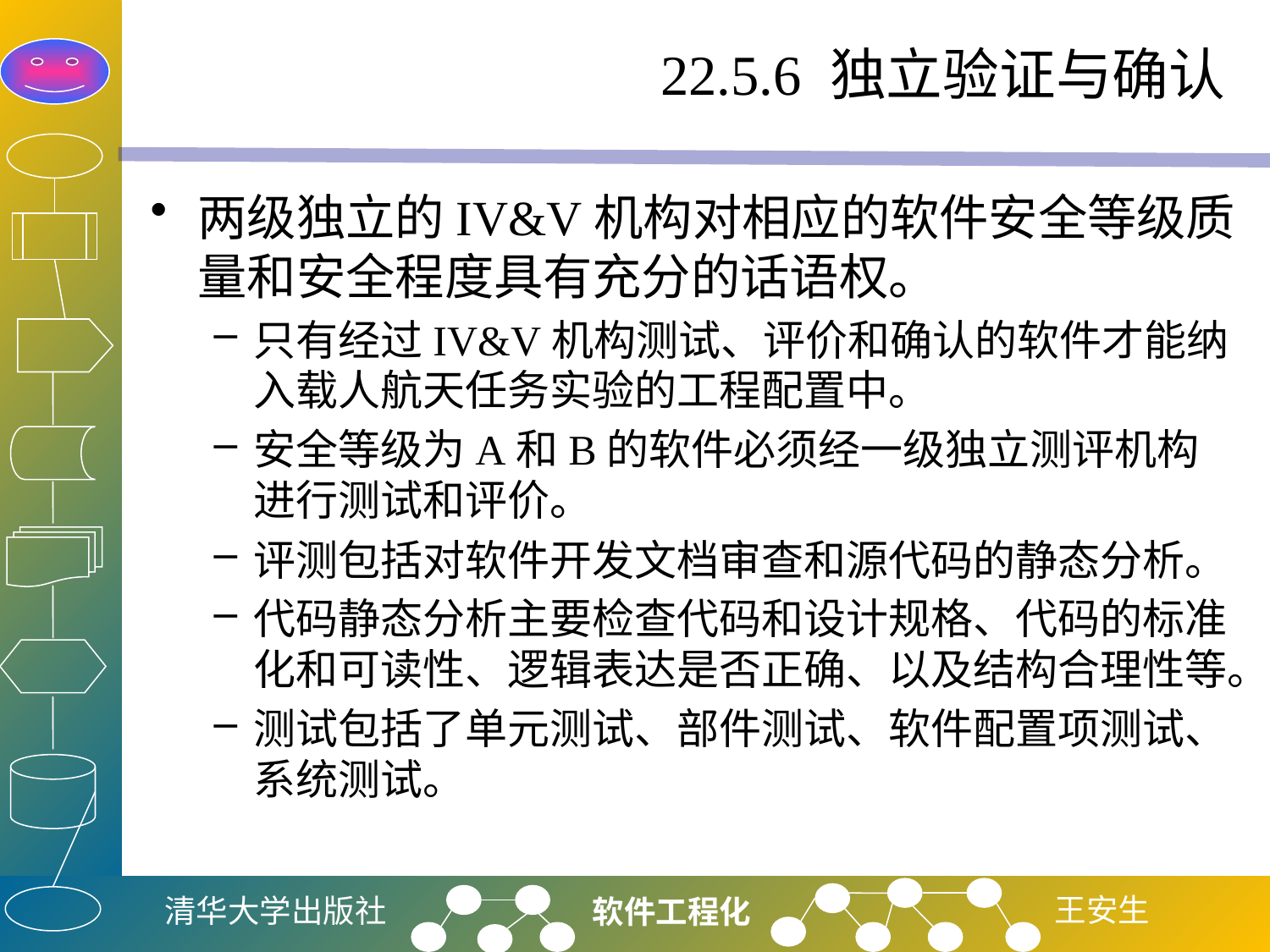

# 22.5.6 独立验证与确认
两级独立的IV&V机构对相应的软件安全等级质量和安全程度具有充分的话语权。
只有经过IV&V机构测试、评价和确认的软件才能纳入载人航天任务实验的工程配置中。
安全等级为A和B的软件必须经一级独立测评机构进行测试和评价。
评测包括对软件开发文档审查和源代码的静态分析。
代码静态分析主要检查代码和设计规格、代码的标准化和可读性、逻辑表达是否正确、以及结构合理性等。
测试包括了单元测试、部件测试、软件配置项测试、系统测试。